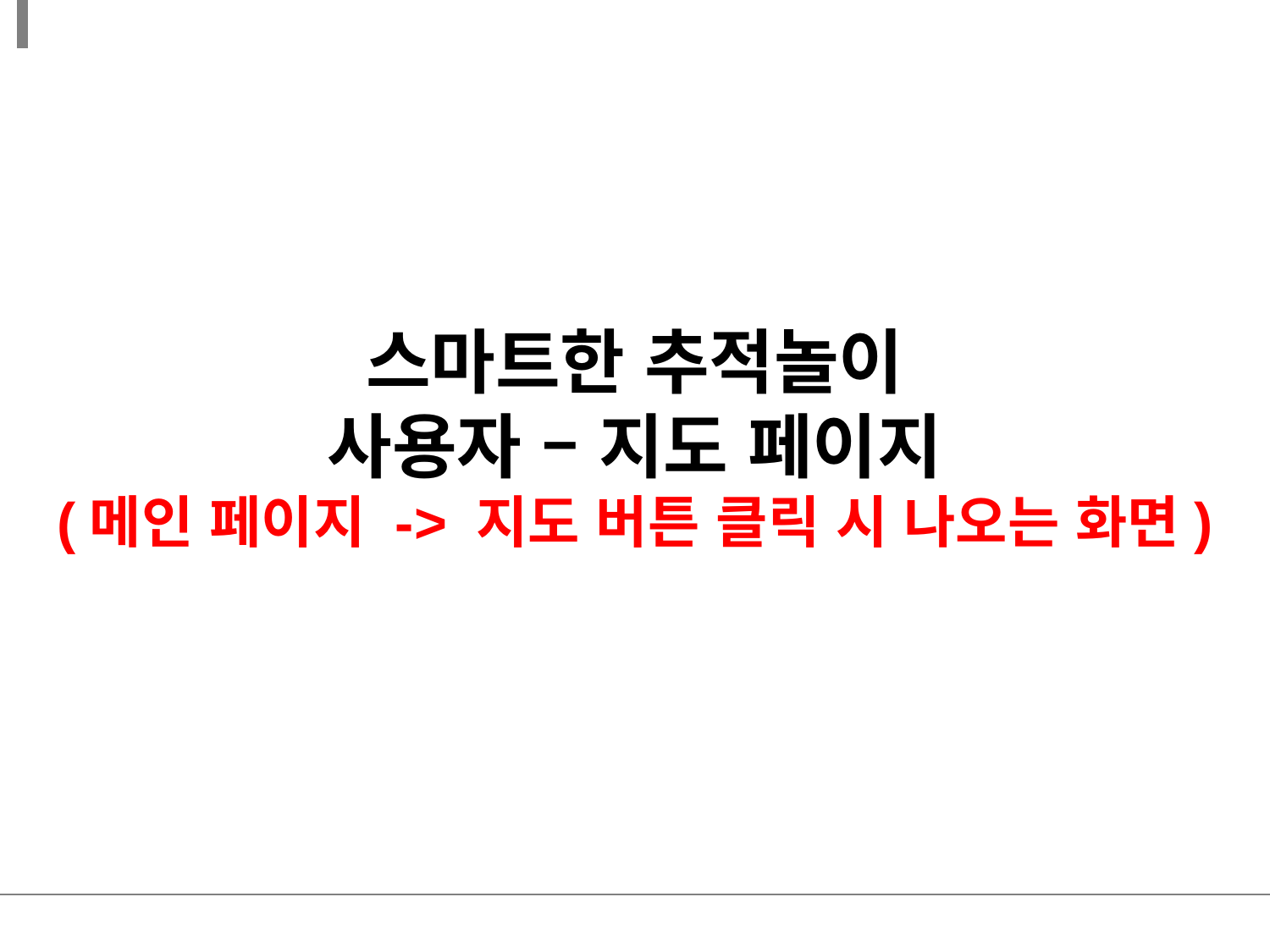

스마트한 추적놀이
사용자 – 지도 페이지
(메인 페이지 -> 지도 버튼 클릭 시 나오는 화면)